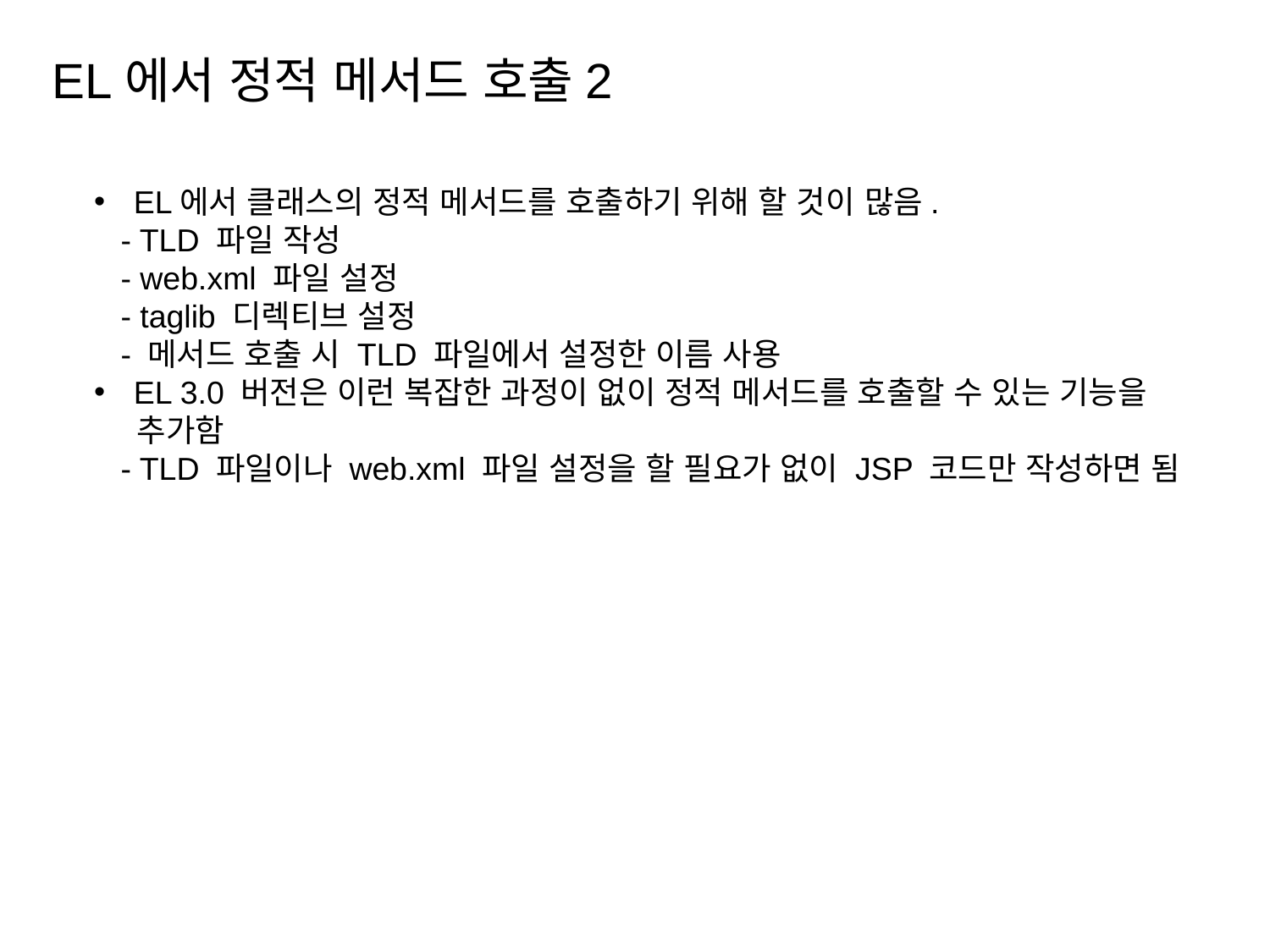

# EL에서 정적 메서드 호출2
EL에서 클래스의 정적 메서드를 호출하기 위해 할 것이 많음.
   - TLD 파일 작성
   - web.xml 파일 설정
   - taglib 디렉티브 설정
   - 메서드 호출 시 TLD 파일에서 설정한 이름 사용
EL 3.0 버전은 이런 복잡한 과정이 없이 정적 메서드를 호출할 수 있는 기능을
    추가함
   - TLD 파일이나 web.xml 파일 설정을 할 필요가 없이 JSP 코드만 작성하면 됨